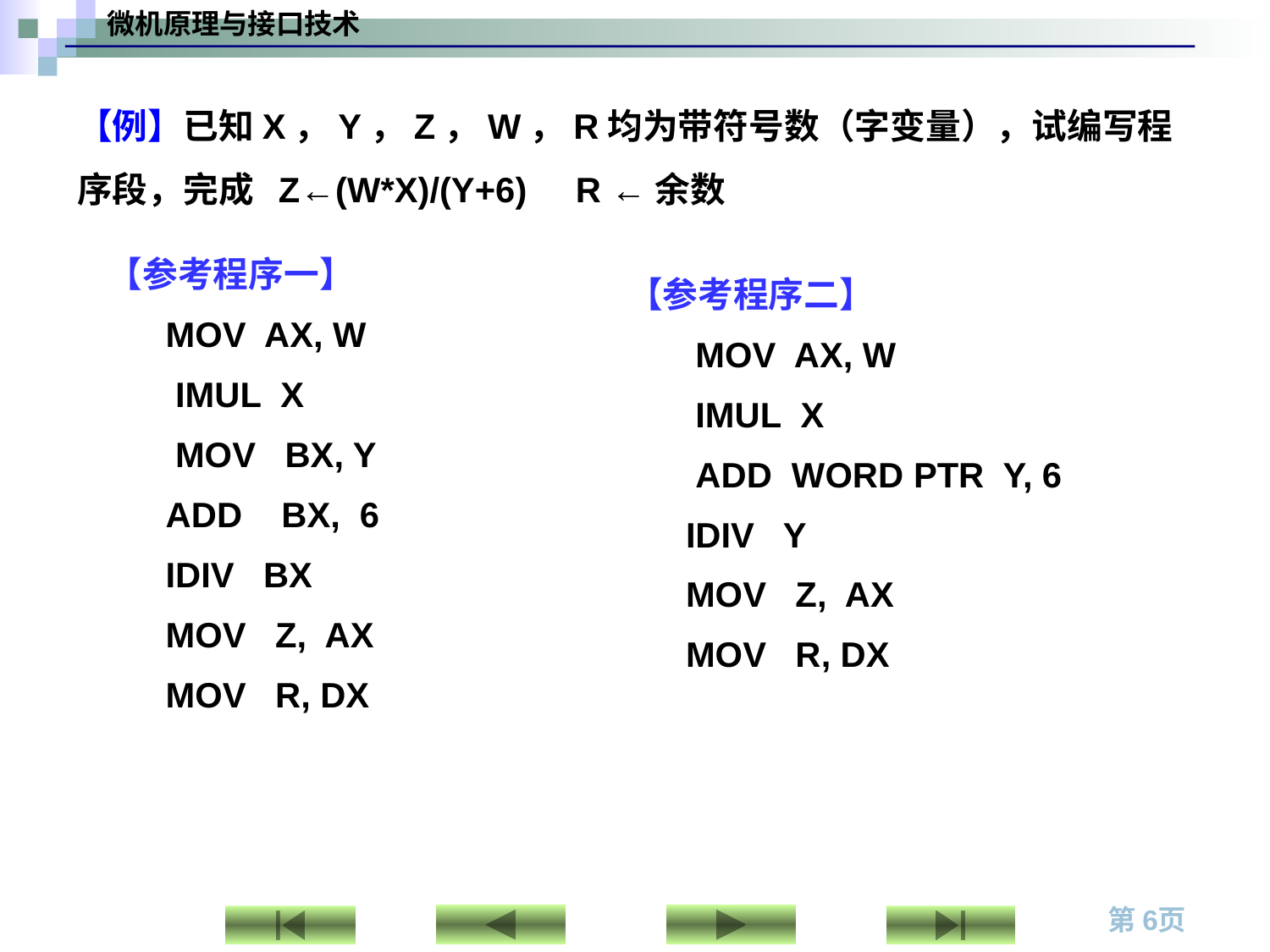

【例】已知X，Y，Z，W，R均为带符号数（字变量），试编写程序段，完成  Z←(W*X)/(Y+6)     R ←余数
【参考程序一】
      MOV  AX, W
       IMUL  X
       MOV   BX, Y
      ADD    BX,  6
      IDIV   BX
      MOV   Z,  AX
      MOV   R, DX
【参考程序二】
       MOV  AX, W
       IMUL  X
       ADD  WORD PTR  Y, 6
      IDIV   Y
      MOV   Z,  AX
      MOV   R, DX